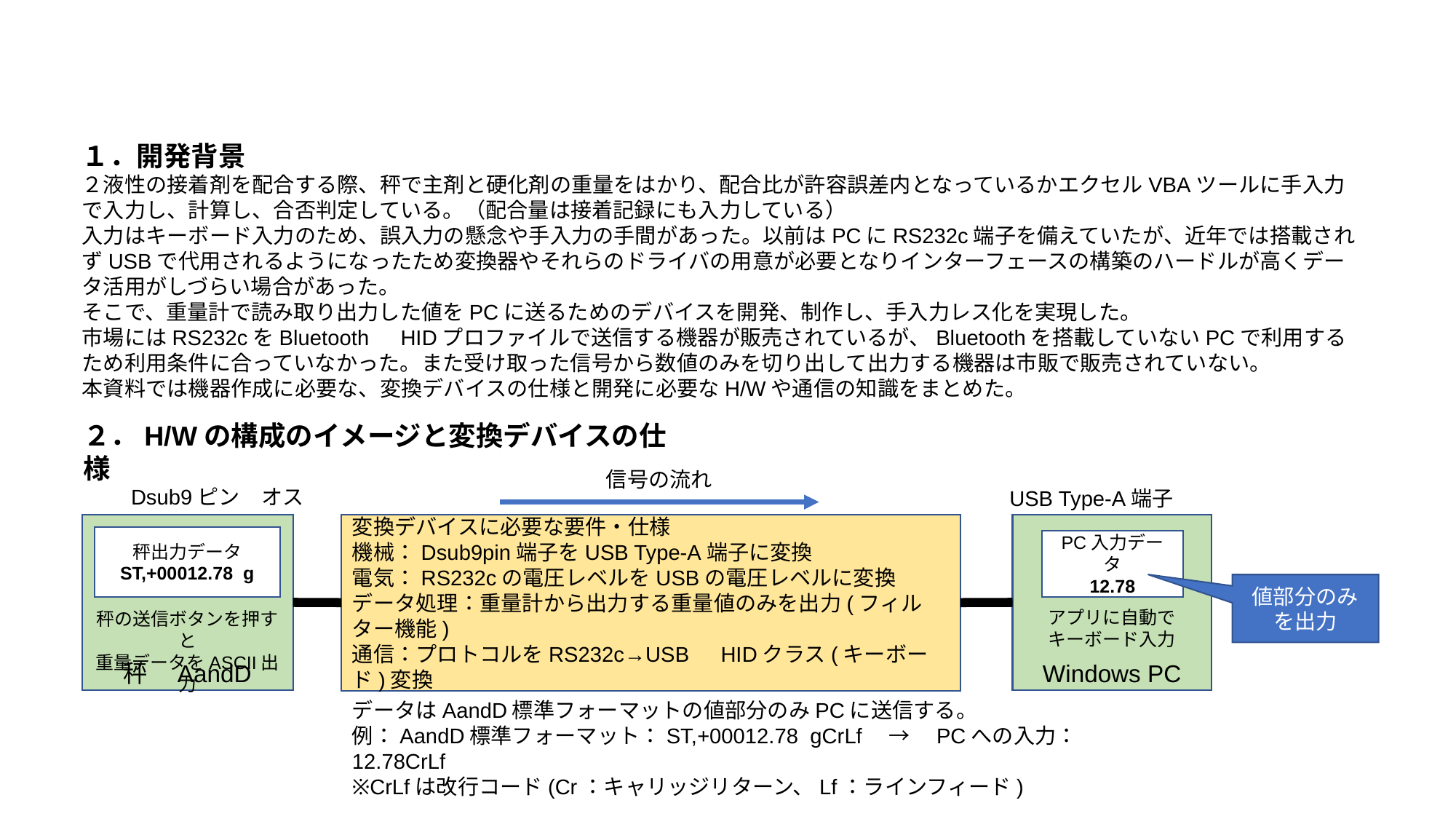

１．開発背景
２液性の接着剤を配合する際、秤で主剤と硬化剤の重量をはかり、配合比が許容誤差内となっているかエクセルVBAツールに手入力で入力し、計算し、合否判定している。（配合量は接着記録にも入力している）
入力はキーボード入力のため、誤入力の懸念や手入力の手間があった。以前はPCにRS232c端子を備えていたが、近年では搭載されずUSBで代用されるようになったため変換器やそれらのドライバの用意が必要となりインターフェースの構築のハードルが高くデータ活用がしづらい場合があった。
そこで、重量計で読み取り出力した値をPCに送るためのデバイスを開発、制作し、手入力レス化を実現した。
市場にはRS232cをBluetooth　HIDプロファイルで送信する機器が販売されているが、Bluetoothを搭載していないPCで利用するため利用条件に合っていなかった。また受け取った信号から数値のみを切り出して出力する機器は市販で販売されていない。
本資料では機器作成に必要な、変換デバイスの仕様と開発に必要なH/Wや通信の知識をまとめた。
２．H/Wの構成のイメージと変換デバイスの仕様
信号の流れ
Dsub9ピン　オス
USB Type-A端子

変換デバイスに必要な要件・仕様
機械：Dsub9pin端子をUSB Type-A端子に変換
電気：RS232cの電圧レベルをUSBの電圧レベルに変換
データ処理：重量計から出力する重量値のみを出力(フィルター機能)
通信：プロトコルをRS232c→USB　HIDクラス(キーボード)変換

秤出力データ
ST,+00012.78  g
PC入力データ
12.78
値部分のみを出力
アプリに自動で
キーボード入力
秤の送信ボタンを押すと
重量データをASCII出力
秤　AandD
Windows PC
データはAandD標準フォーマットの値部分のみPCに送信する。
例：AandD標準フォーマット：ST,+00012.78  gCrLf　→　PCへの入力：12.78CrLf
※CrLfは改行コード(Cr：キャリッジリターン、Lf：ラインフィード)